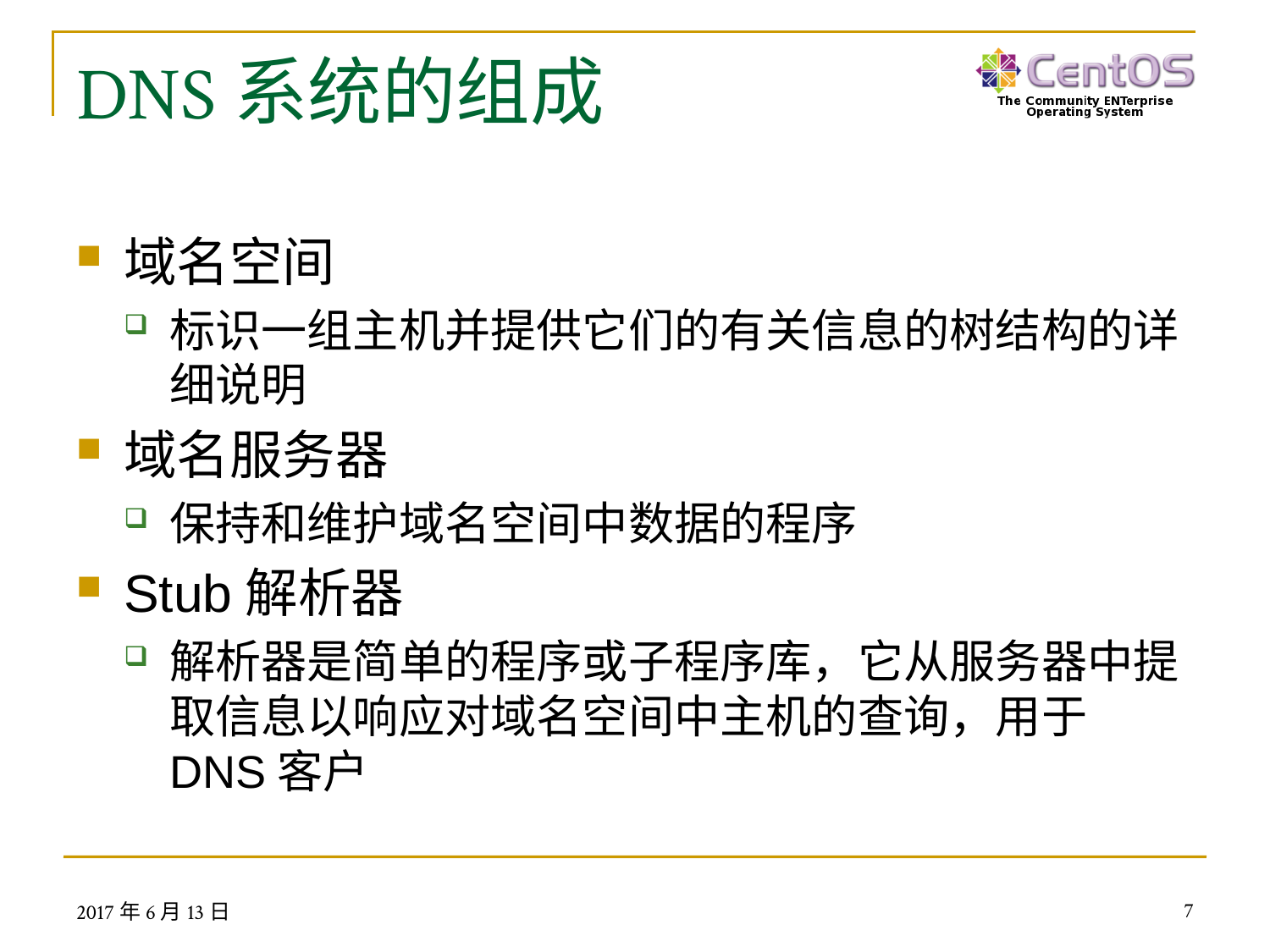

# DNS系统的组成
域名空间
标识一组主机并提供它们的有关信息的树结构的详细说明
域名服务器
保持和维护域名空间中数据的程序
Stub解析器
解析器是简单的程序或子程序库，它从服务器中提取信息以响应对域名空间中主机的查询，用于DNS客户
2017年6月13日
7